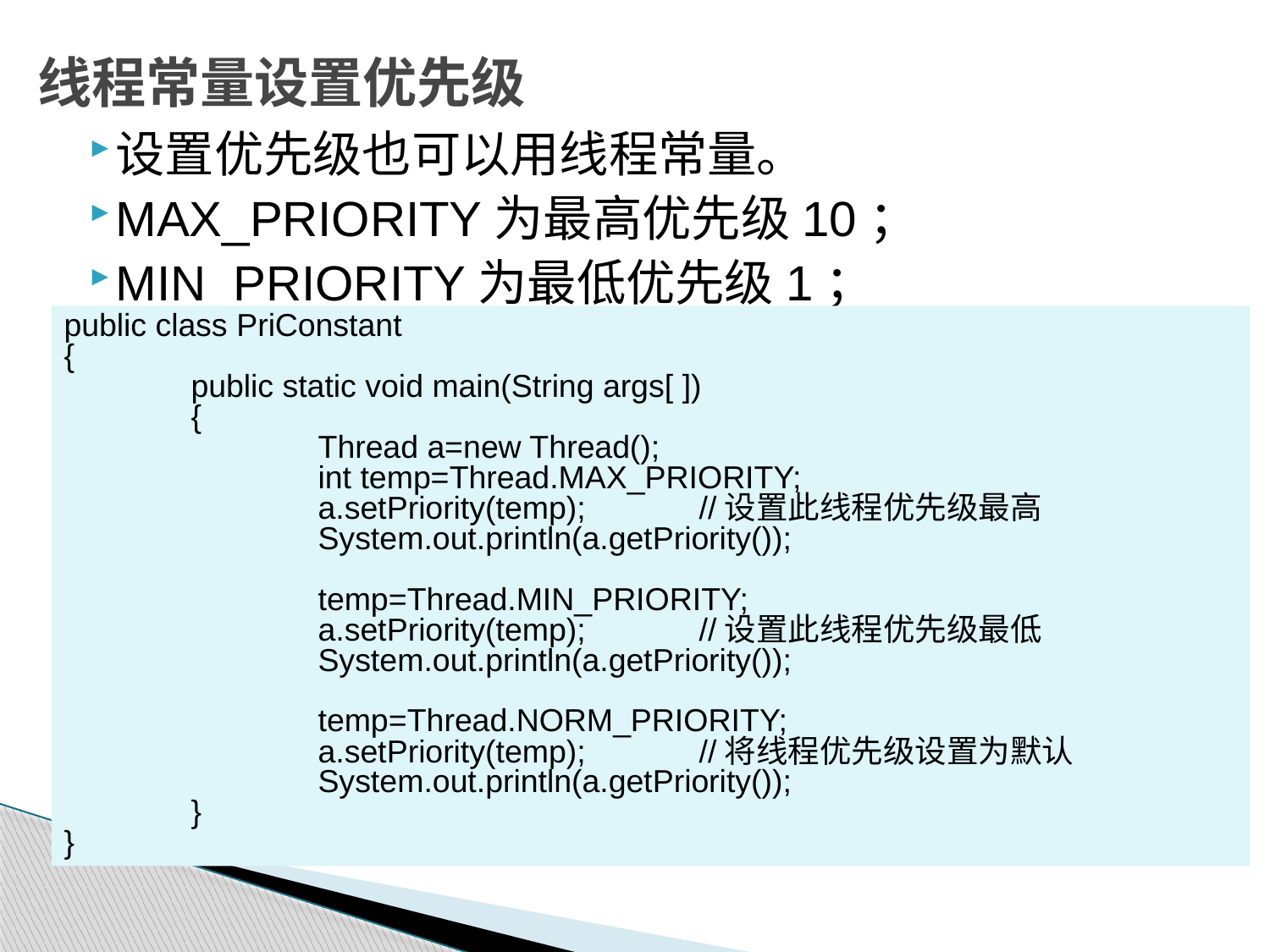

# 线程常量设置优先级
设置优先级也可以用线程常量。
MAX_PRIORITY为最高优先级10；
MIN_PRIORITY为最低优先级1；
NORM_PRIORITY是默认优先级5。

public class PriConstant
{
	public static void main(String args[ ])
	{
		Thread a=new Thread();
		int temp=Thread.MAX_PRIORITY;
		a.setPriority(temp);	//设置此线程优先级最高
		System.out.println(a.getPriority());

		temp=Thread.MIN_PRIORITY;
		a.setPriority(temp);	//设置此线程优先级最低
		System.out.println(a.getPriority());

		temp=Thread.NORM_PRIORITY;
		a.setPriority(temp);	//将线程优先级设置为默认
		System.out.println(a.getPriority());
	}
}